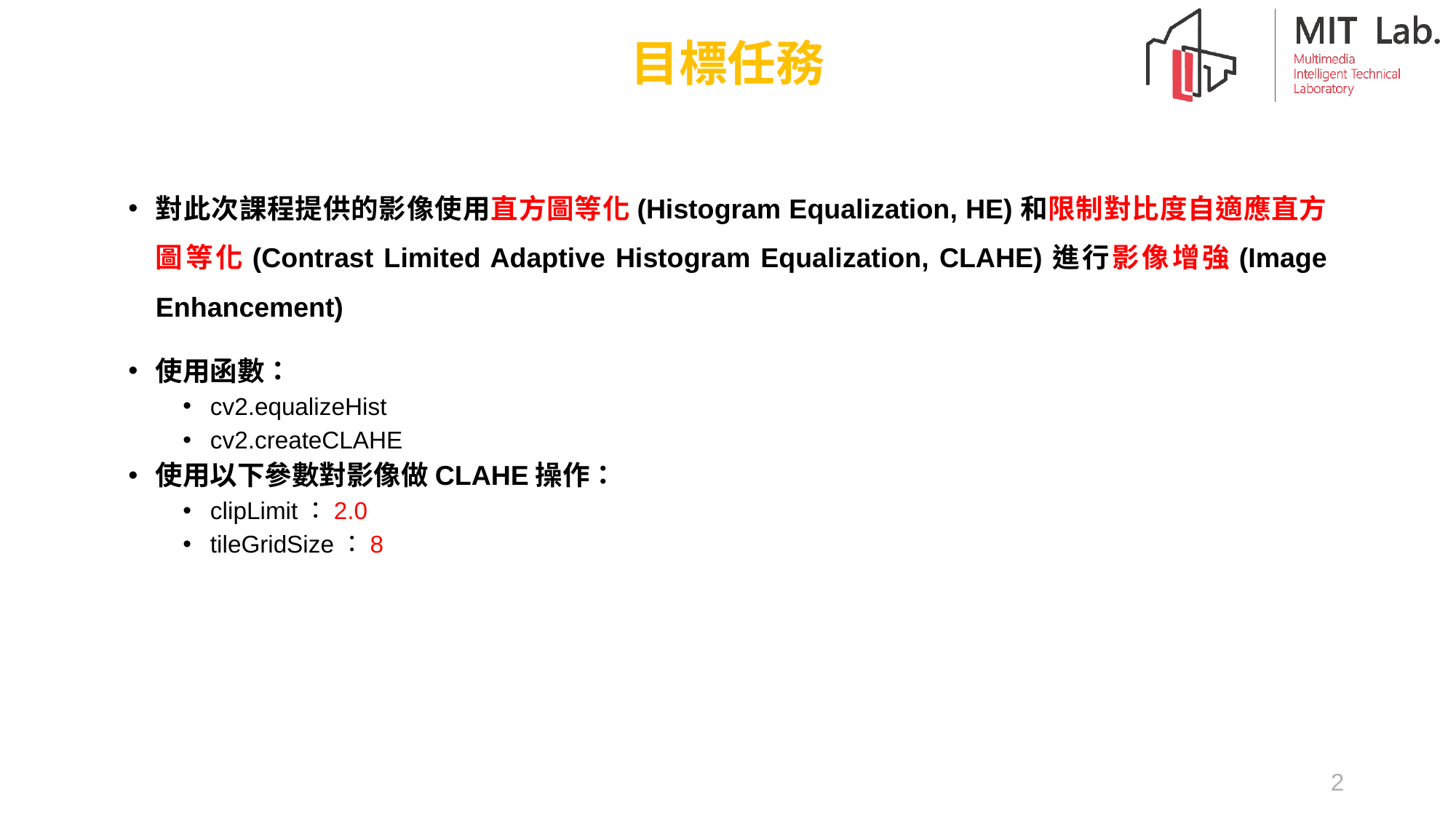

目標任務
對此次課程提供的影像使用直方圖等化(Histogram Equalization, HE)和限制對比度自適應直方圖等化(Contrast Limited Adaptive Histogram Equalization, CLAHE)進行影像增強(Image Enhancement)
使用函數：
cv2.equalizeHist
cv2.createCLAHE
使用以下參數對影像做CLAHE操作：
clipLimit：2.0
tileGridSize：8
2